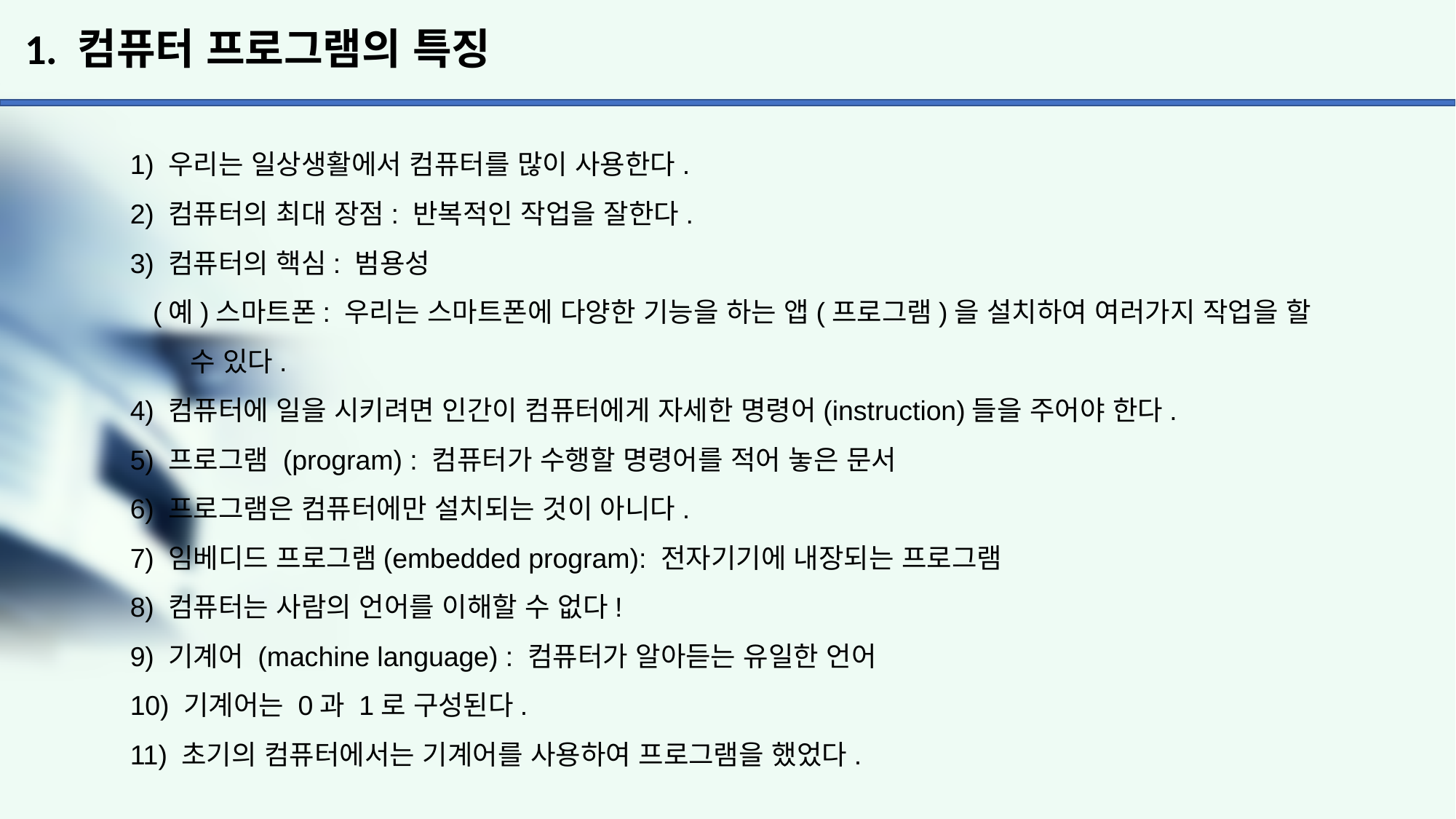

# 1. 컴퓨터 프로그램의 특징
1) 우리는 일상생활에서 컴퓨터를 많이 사용한다.
2) 컴퓨터의 최대 장점: 반복적인 작업을 잘한다.
3) 컴퓨터의 핵심: 범용성
   (예)스마트폰: 우리는 스마트폰에 다양한 기능을 하는 앱(프로그램)을 설치하여 여러가지 작업을 할
       수 있다.
4) 컴퓨터에 일을 시키려면 인간이 컴퓨터에게 자세한 명령어(instruction)들을 주어야 한다.
5) 프로그램 (program) : 컴퓨터가 수행할 명령어를 적어 놓은 문서
6) 프로그램은 컴퓨터에만 설치되는 것이 아니다.
7) 임베디드 프로그램(embedded program): 전자기기에 내장되는 프로그램
8) 컴퓨터는 사람의 언어를 이해할 수 없다!
9) 기계어 (machine language) : 컴퓨터가 알아듣는 유일한 언어
10) 기계어는 0과 1로 구성된다.
11) 초기의 컴퓨터에서는 기계어를 사용하여 프로그램을 했었다.